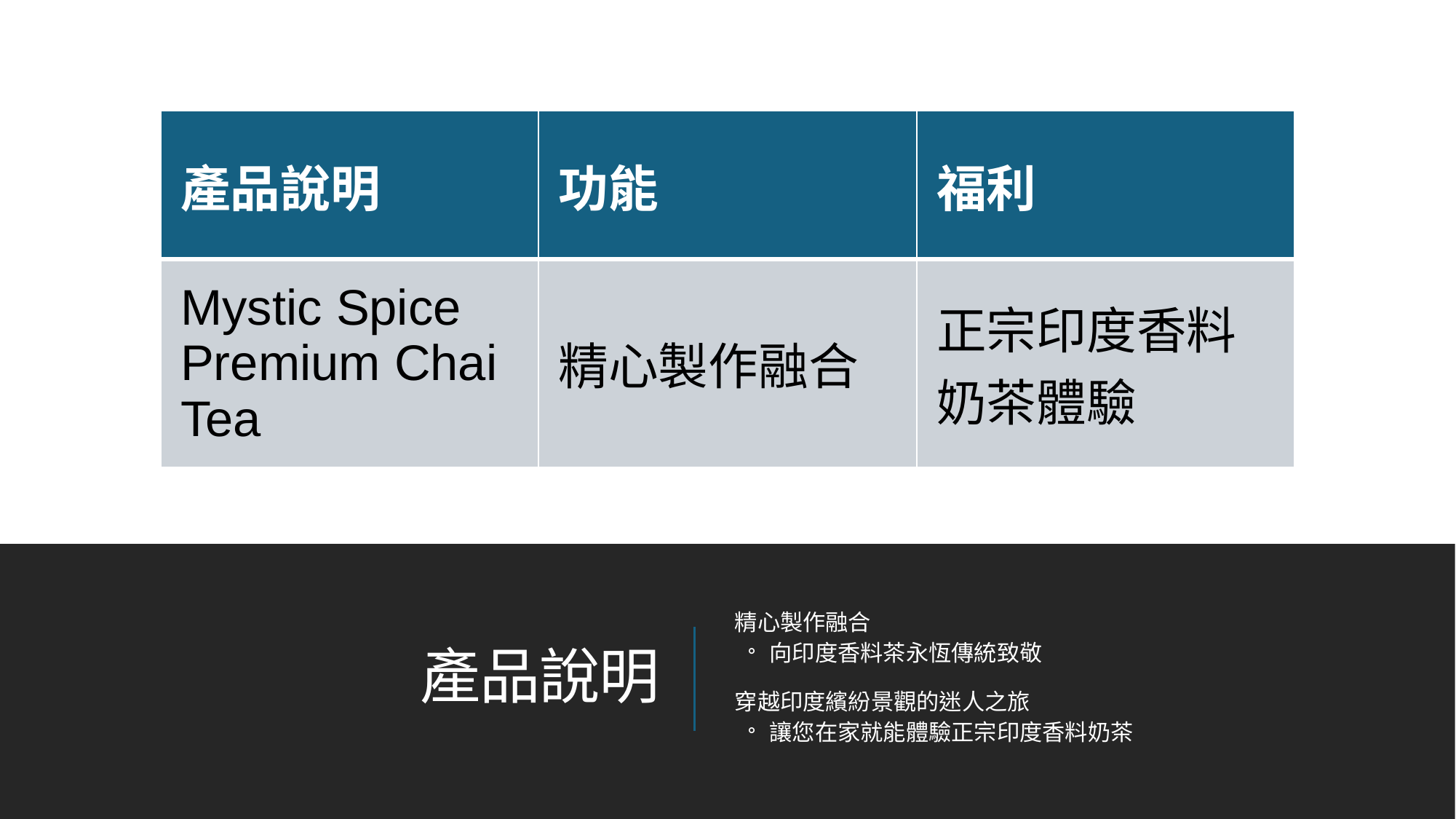

| 產品說明 | 功能 | 福利 |
| --- | --- | --- |
| Mystic Spice Premium Chai Tea | 精心製作融合 | 正宗印度香料奶茶體驗 |

精心製作融合
向印度香料茶永恆傳統致敬
穿越印度繽紛景觀的迷人之旅
讓您在家就能體驗正宗印度香料奶茶
# 產品說明